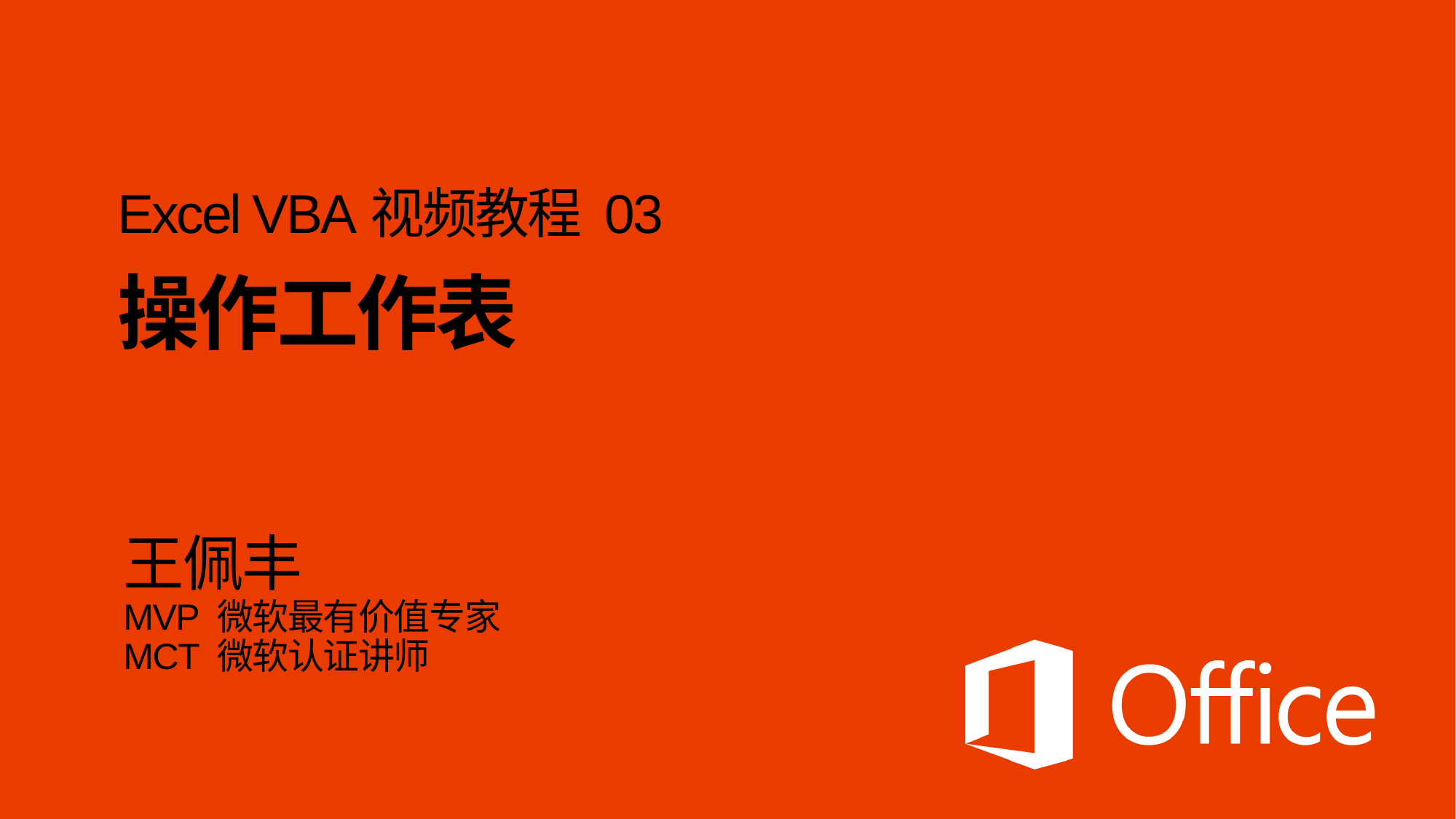

# Excel VBA视频教程 03 操作工作表
王佩丰
MVP 微软最有价值专家
MCT 微软认证讲师